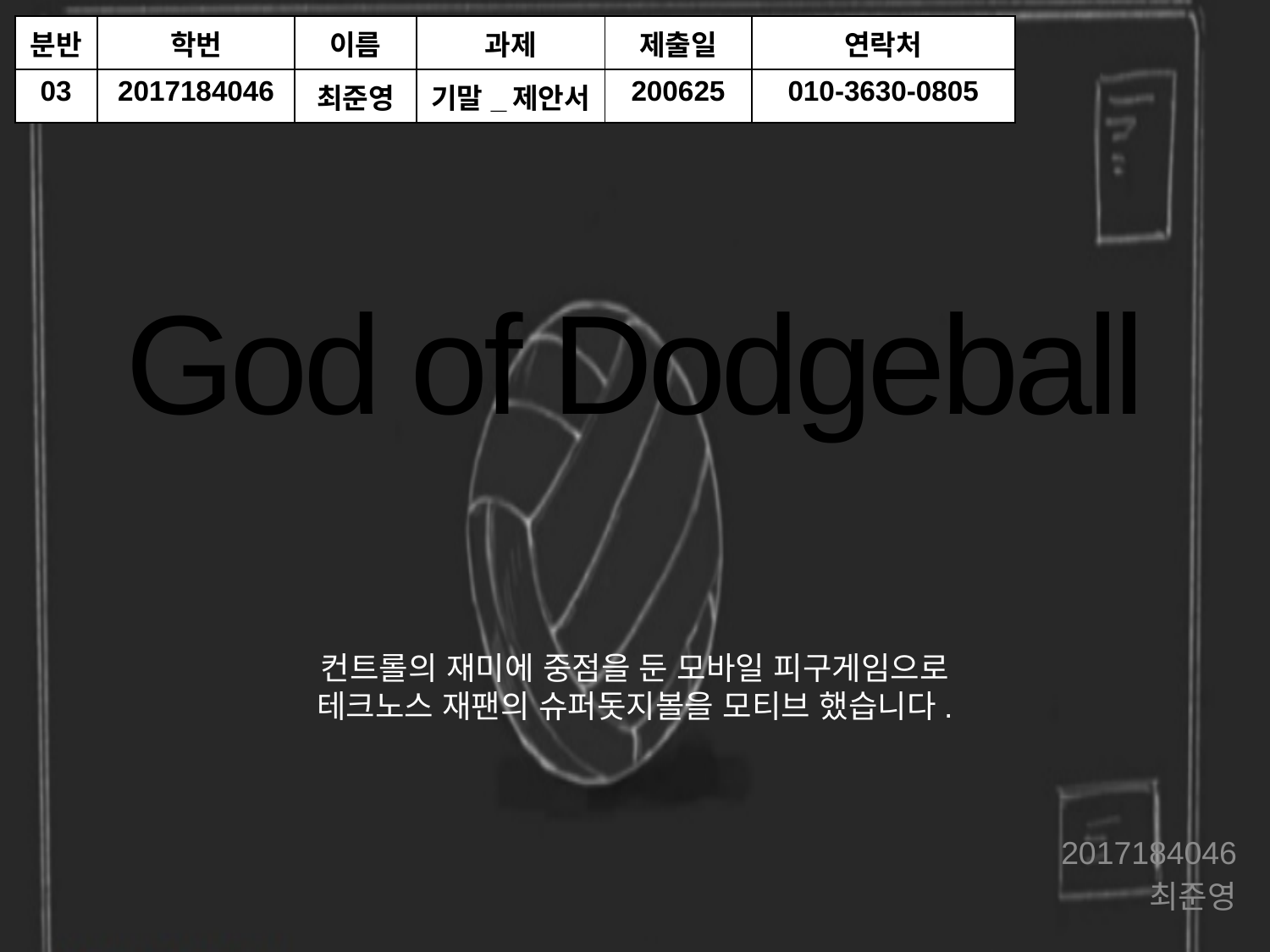

| 분반 | 학번 | 이름 | 과제 | 제출일 | 연락처 |
| --- | --- | --- | --- | --- | --- |
| 03 | 2017184046 | 최준영 | 기말\_제안서 | 200625 | 010-3630-0805 |
# God of Dodgeball
컨트롤의 재미에 중점을 둔 모바일 피구게임으로
테크노스 재팬의 슈퍼돗지볼을 모티브 했습니다.
2017184046
최준영